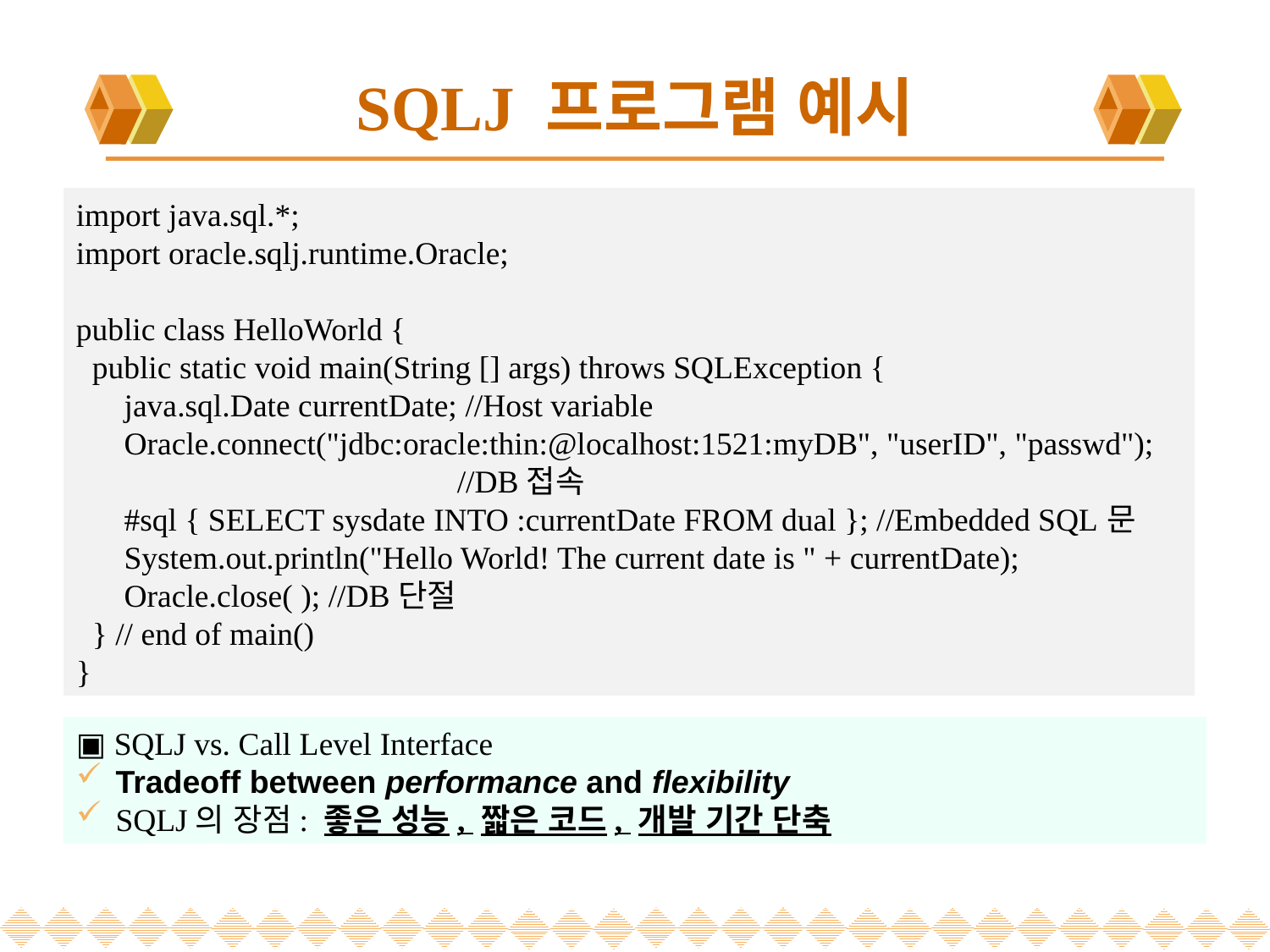

# SQLJ 프로그램 예시
import java.sql.*;
import oracle.sqlj.runtime.Oracle;

public class HelloWorld {
  public static void main(String [] args) throws SQLException {
      java.sql.Date currentDate; //Host variable
      Oracle.connect("jdbc:oracle:thin:@localhost:1521:myDB", "userID", "passwd"); 			//DB접속
      #sql { SELECT sysdate INTO :currentDate FROM dual }; //Embedded SQL문
      System.out.println("Hello World! The current date is " + currentDate);
      Oracle.close( ); //DB단절
  } // end of main()
}
▣ SQLJ vs. Call Level Interface
Tradeoff between performance and flexibility
SQLJ의 장점: 좋은 성능, 짧은 코드, 개발 기간 단축